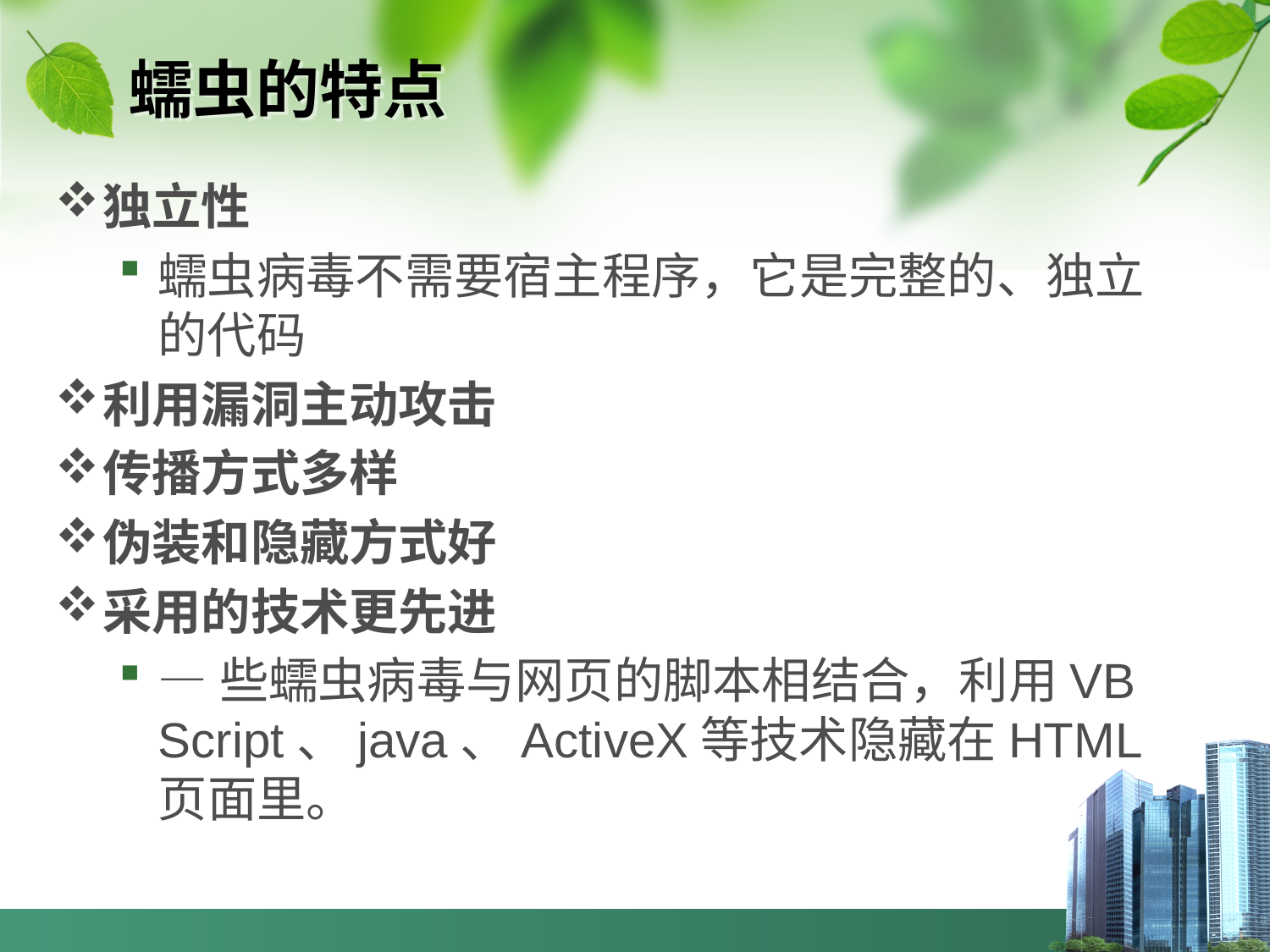

# 蠕虫的特点
独立性
蠕虫病毒不需要宿主程序，它是完整的、独立的代码
利用漏洞主动攻击
传播方式多样
伪装和隐藏方式好
采用的技术更先进
—些蠕虫病毒与网页的脚本相结合，利用VB Script、java、ActiveX等技术隐藏在HTML页面里。